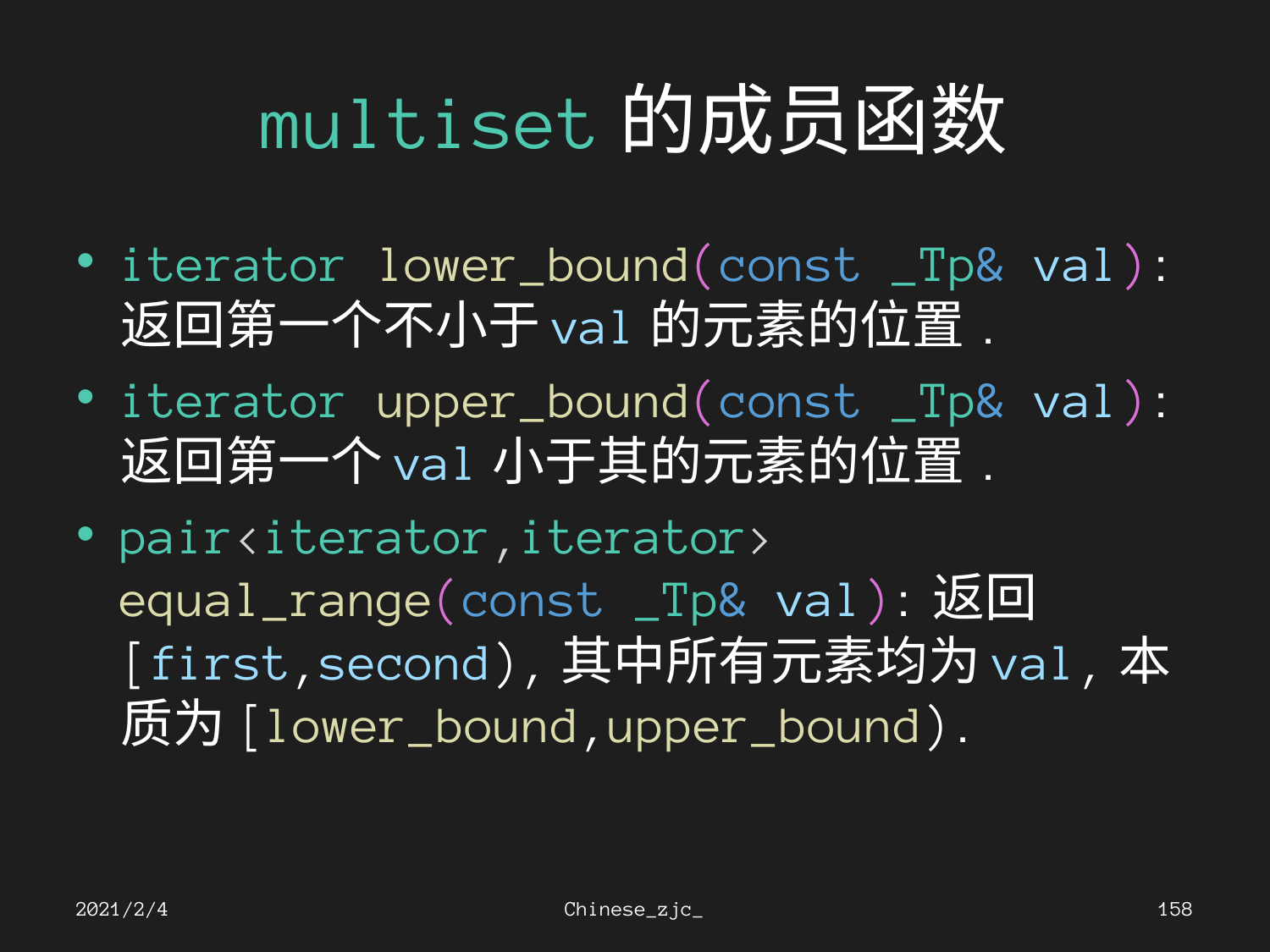

# multiset的成员函数
iterator lower_bound(const _Tp& val):返回第一个不小于val的元素的位置.
iterator upper_bound(const _Tp& val):返回第一个val小于其的元素的位置.
pair<iterator,iterator> equal_range(const _Tp& val):返回[first,second),其中所有元素均为val,本质为[lower_bound,upper_bound).
2021/2/4
Chinese_zjc_
158